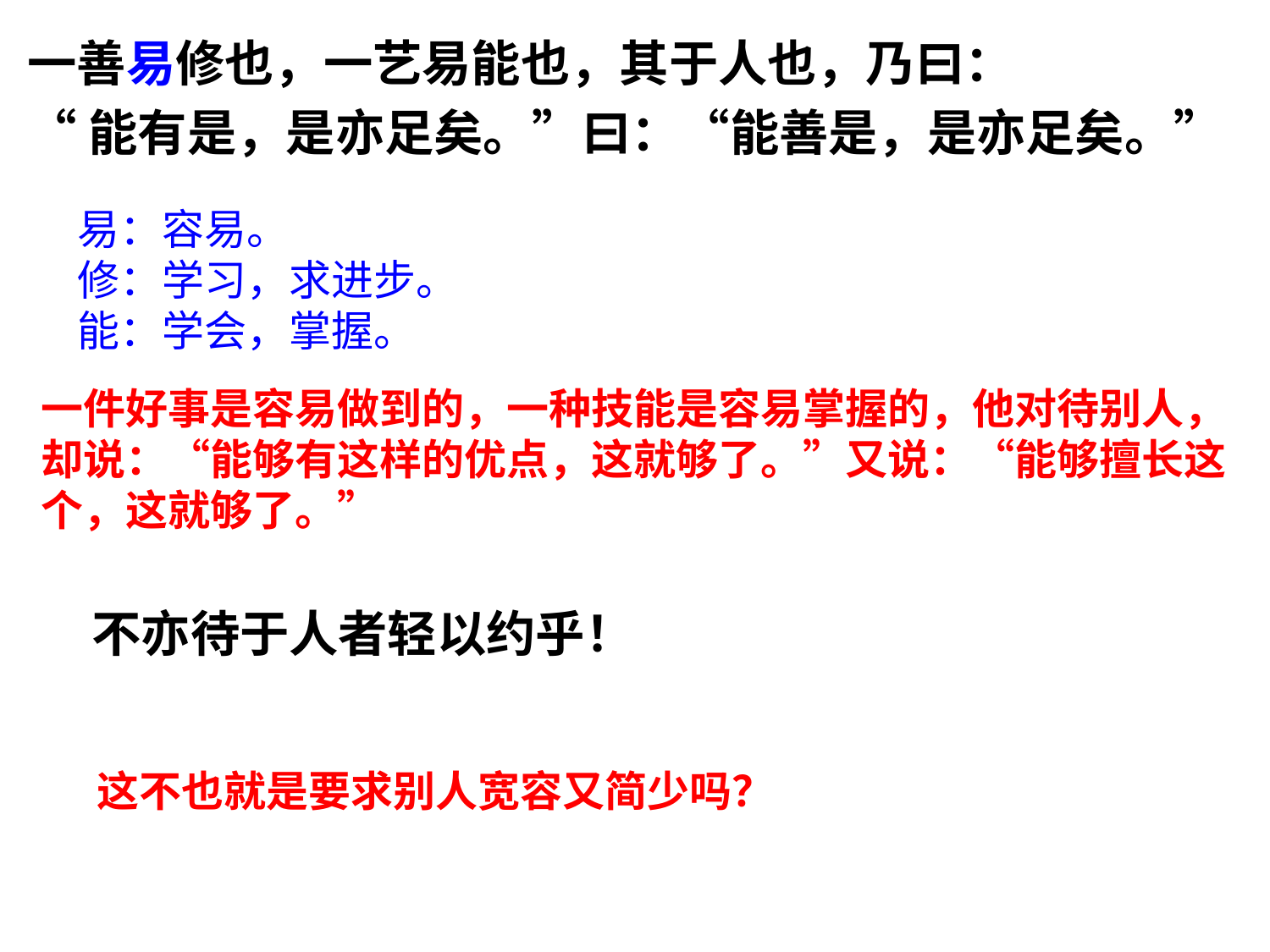

一善易修也，一艺易能也，其于人也，乃曰：
“能有是，是亦足矣。”曰：“能善是，是亦足矣。”

 易：容易。
 修：学习，求进步。
 能：学会，掌握。
一件好事是容易做到的，一种技能是容易掌握的，他对待别人，却说：“能够有这样的优点，这就够了。”又说：“能够擅长这个，这就够了。”
不亦待于人者轻以约乎！
这不也就是要求别人宽容又简少吗？